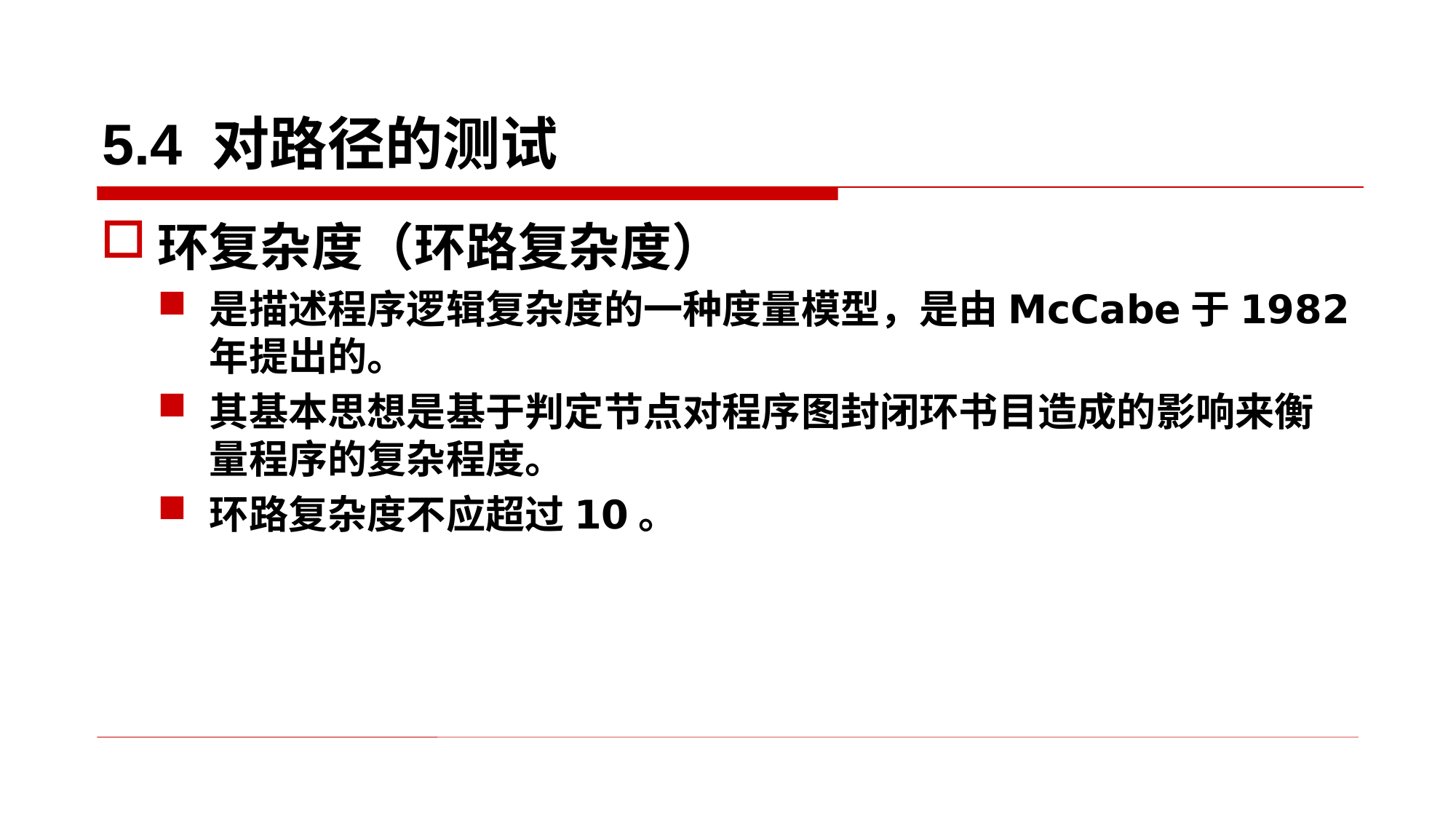

# 5.4 对路径的测试
环复杂度（环路复杂度）
是描述程序逻辑复杂度的一种度量模型，是由McCabe于1982年提出的。
其基本思想是基于判定节点对程序图封闭环书目造成的影响来衡量程序的复杂程度。
环路复杂度不应超过10。
12